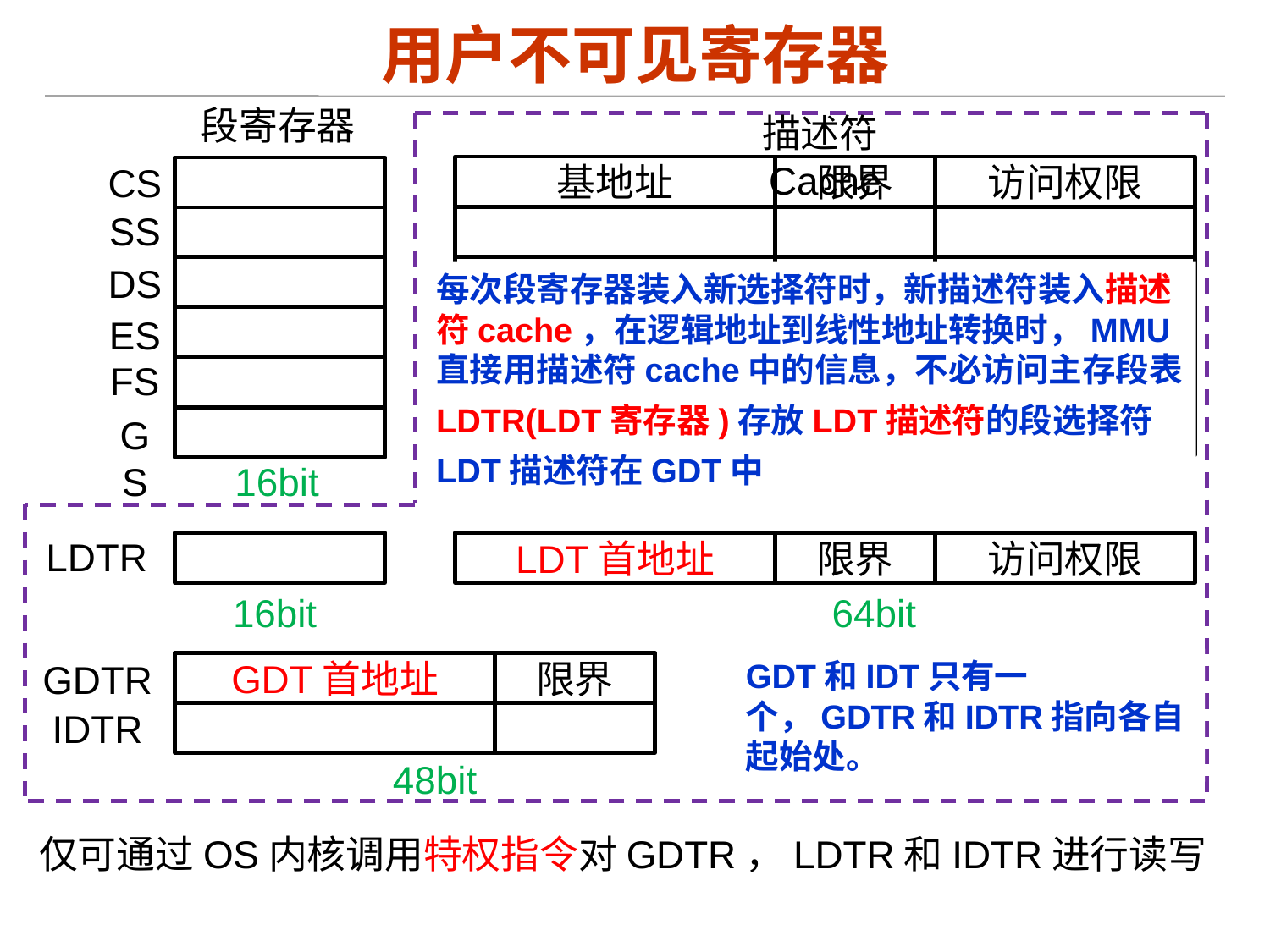

# 用户不可见寄存器
段寄存器
描述符Cache
CS
基地址
限界
访问权限

SS

DS

每次段寄存器装入新选择符时，新描述符装入描述符cache，在逻辑地址到线性地址转换时，MMU直接用描述符cache中的信息，不必访问主存段表
LDTR(LDT寄存器)存放LDT描述符的段选择符
LDT描述符在GDT中
ES

FS

GS

16bit
LDTR

LDT首地址
限界
访问权限
16bit
64bit
GDT和IDT只有一个，GDTR和IDTR指向各自起始处。
GDTR
GDT首地址
限界
用户程序不可见
IDTR

48bit
仅可通过OS内核调用特权指令对GDTR，LDTR和IDTR进行读写